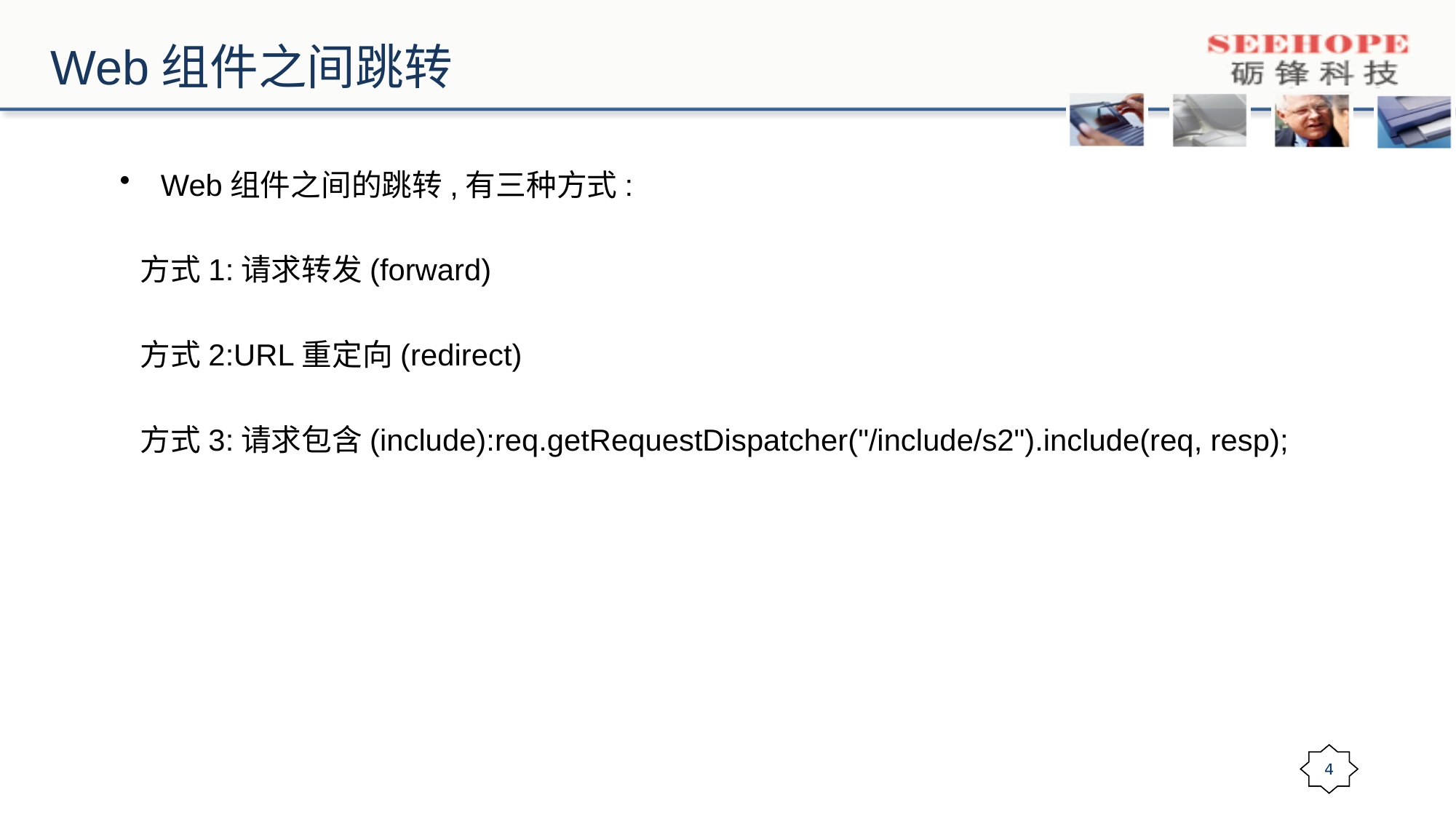

# Web组件之间跳转
Web组件之间的跳转,有三种方式:

  方式1:请求转发(forward)

  方式2:URL重定向(redirect)

  方式3:请求包含(include):req.getRequestDispatcher("/include/s2").include(req, resp);